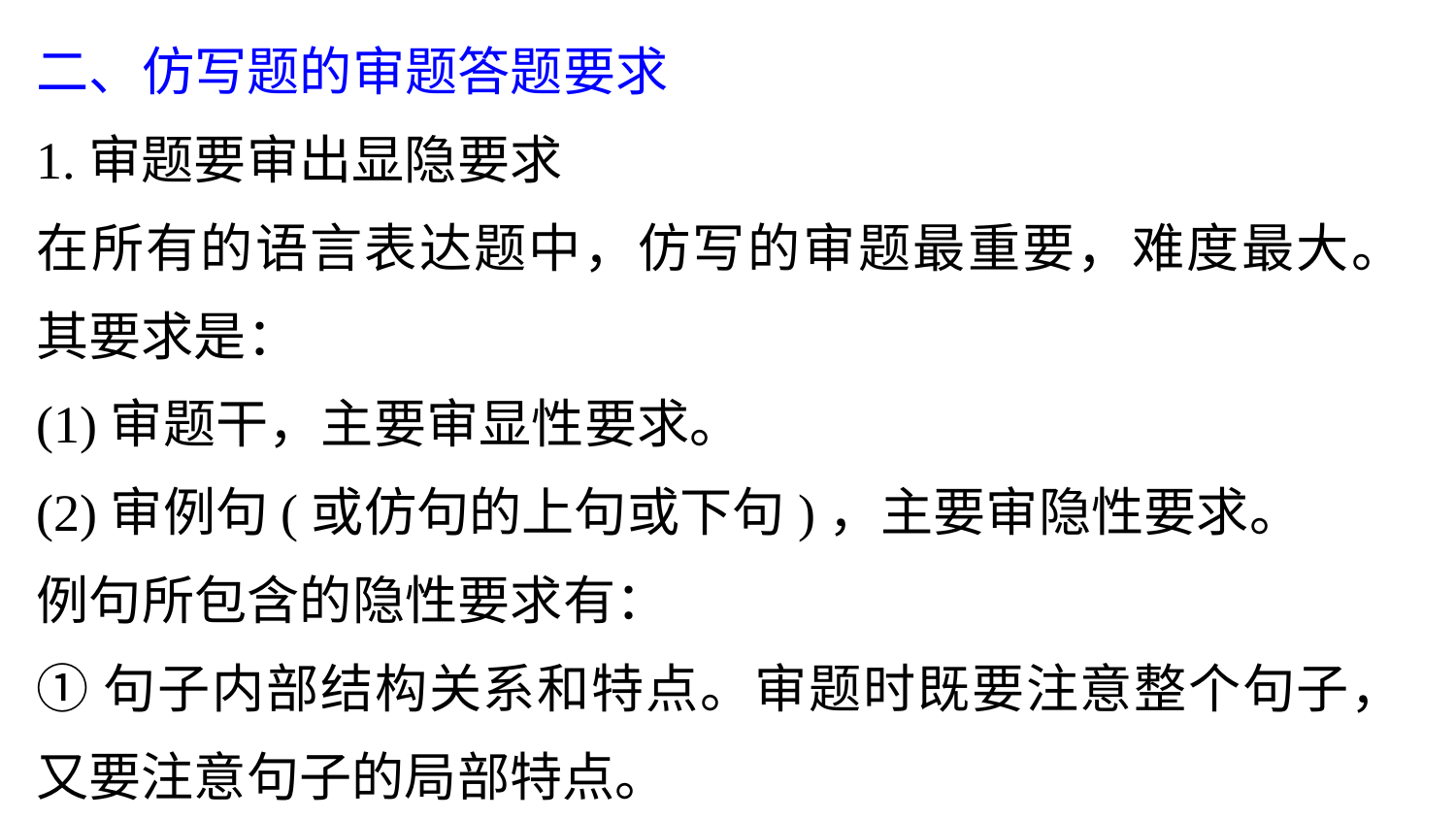

二、仿写题的审题答题要求
1.审题要审出显隐要求
在所有的语言表达题中，仿写的审题最重要，难度最大。其要求是：
(1)审题干，主要审显性要求。
(2)审例句(或仿句的上句或下句)，主要审隐性要求。
例句所包含的隐性要求有：
①句子内部结构关系和特点。审题时既要注意整个句子，又要注意句子的局部特点。